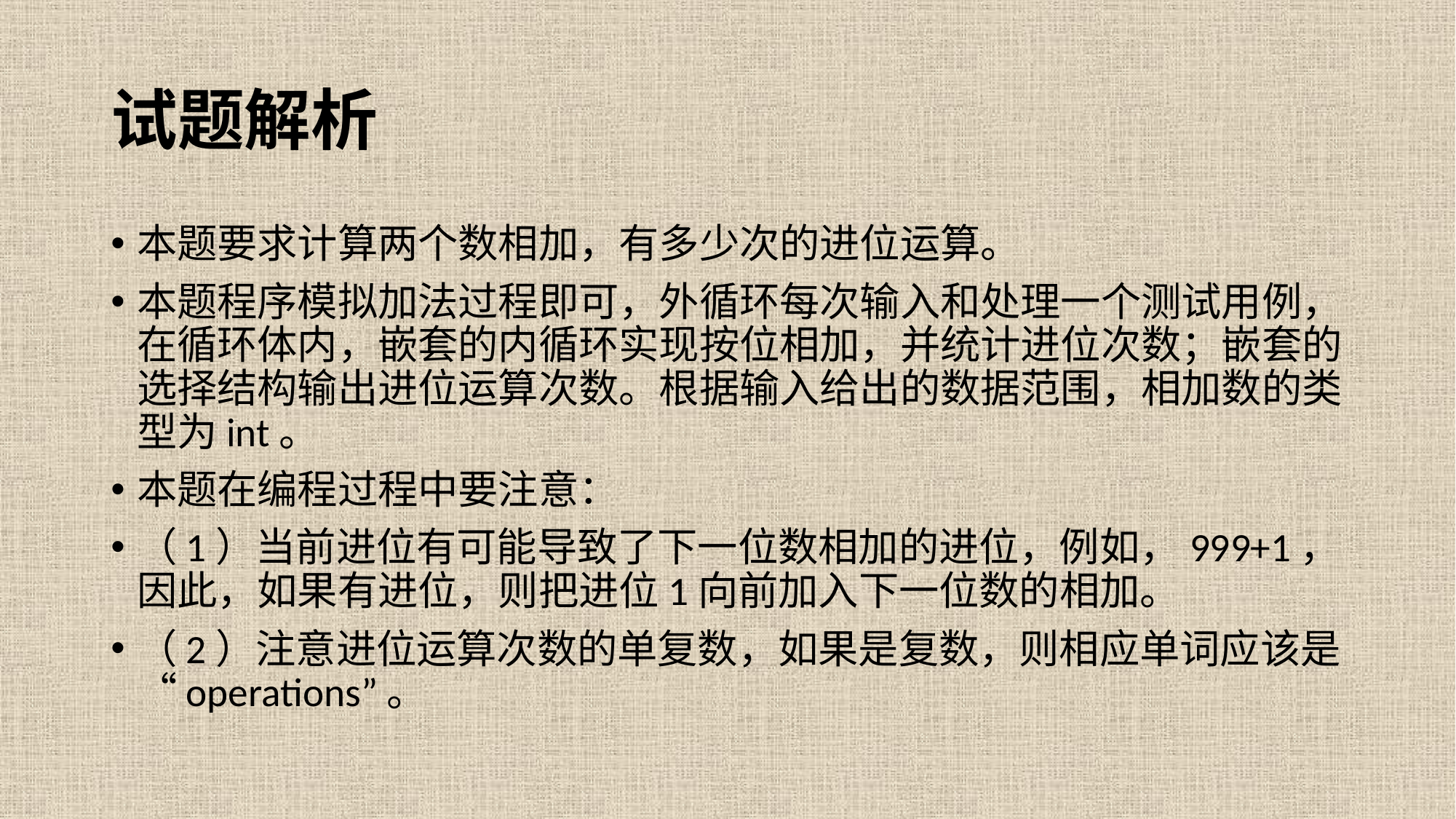

# 试题解析
本题要求计算两个数相加，有多少次的进位运算。
本题程序模拟加法过程即可，外循环每次输入和处理一个测试用例，在循环体内，嵌套的内循环实现按位相加，并统计进位次数；嵌套的选择结构输出进位运算次数。根据输入给出的数据范围，相加数的类型为int。
本题在编程过程中要注意：
（1）当前进位有可能导致了下一位数相加的进位，例如，999+1，因此，如果有进位，则把进位1向前加入下一位数的相加。
（2）注意进位运算次数的单复数，如果是复数，则相应单词应该是“operations”。